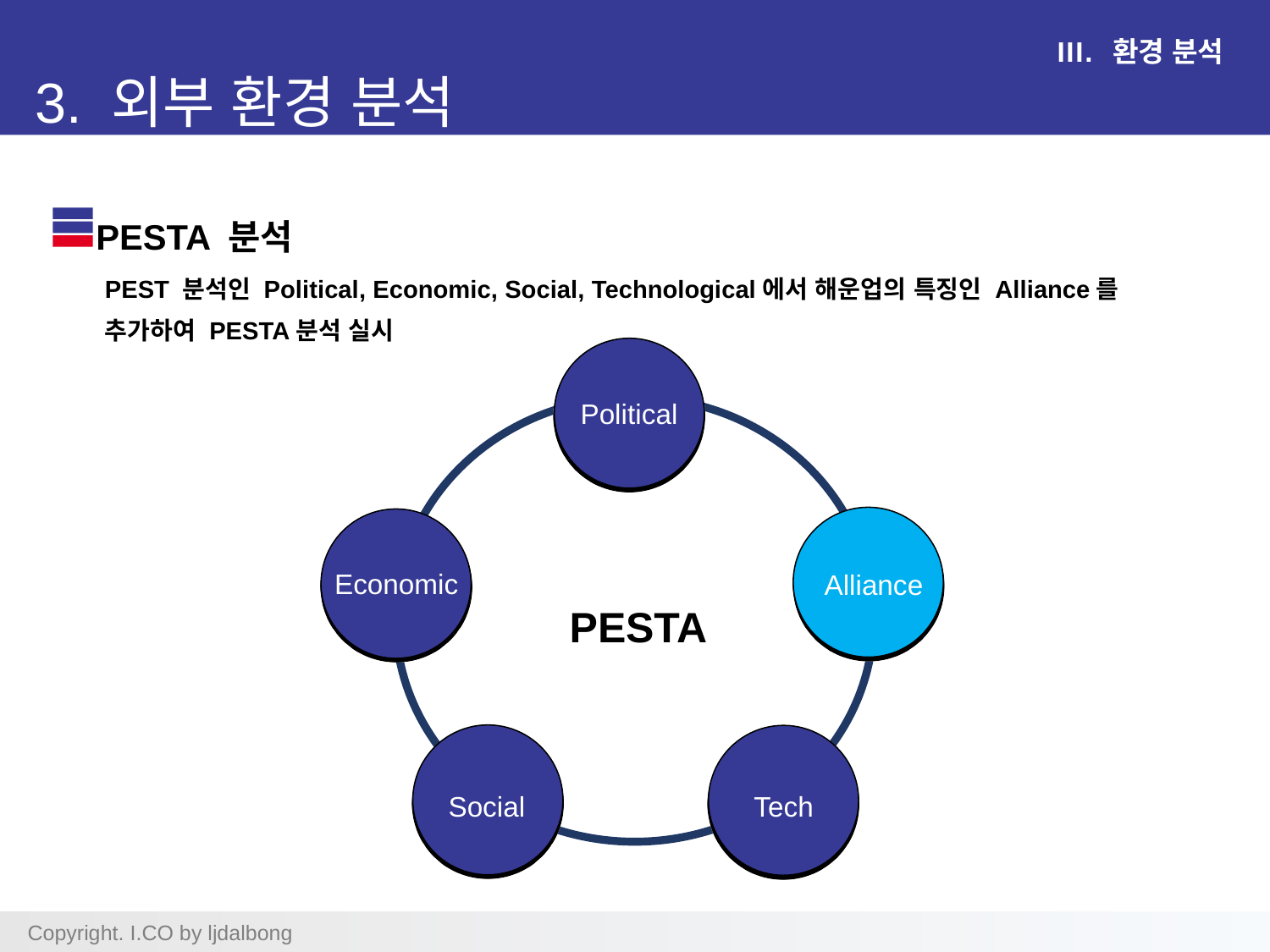

환경 분석
3. 외부 환경 분석
PESTA 분석
PEST 분석인 Political, Economic, Social, Technological에서 해운업의 특징인 Alliance를 추가하여 PESTA분석 실시

Political

Alliance

Economic
PESTA

Social

Tech